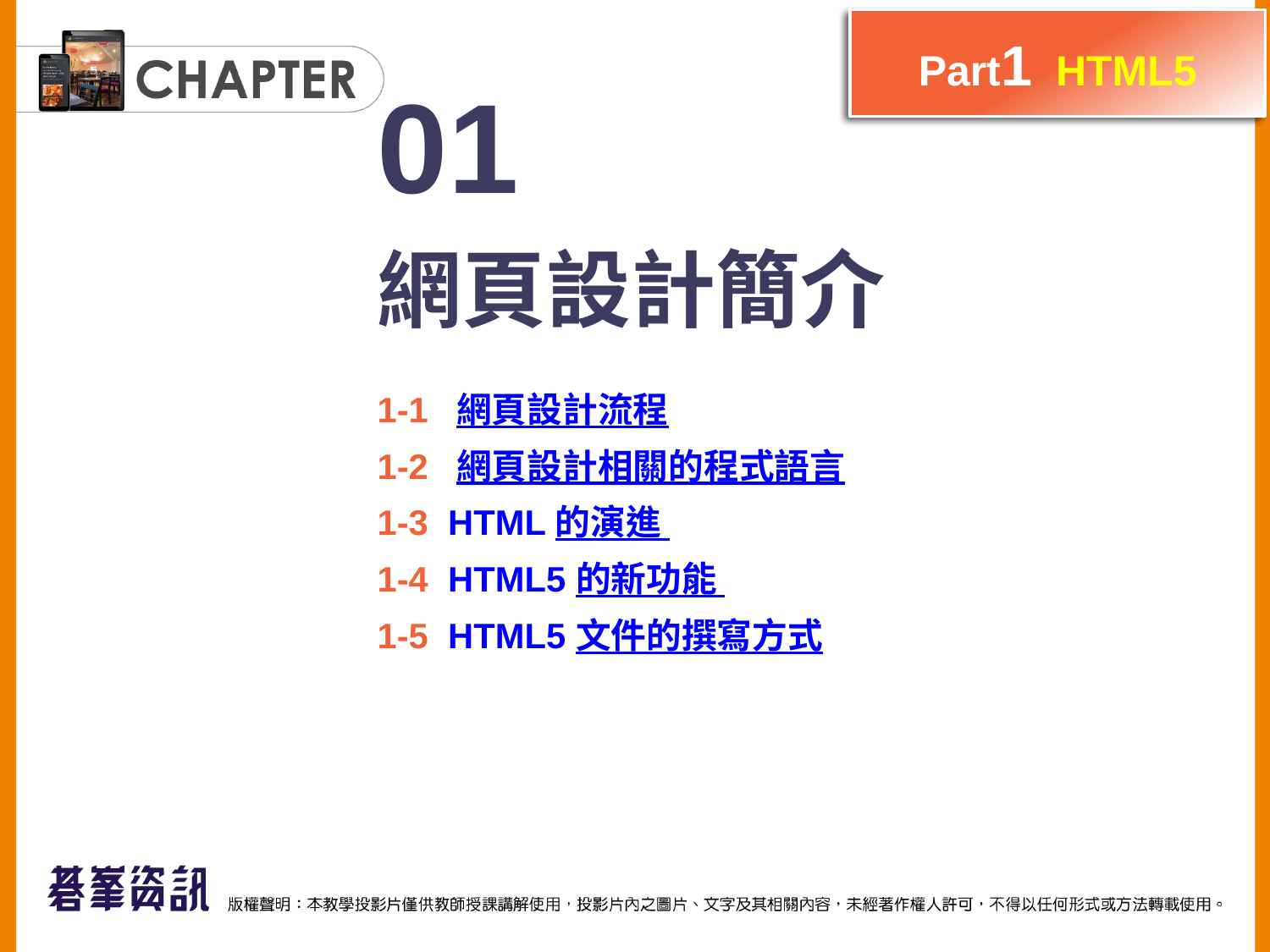

Part1  HTML5
01
網頁設計簡介
1-1  網頁設計流程
1-2  網頁設計相關的程式語言
1-3  HTML 的演進
1-4  HTML5 的新功能
1-5  HTML5 文件的撰寫方式